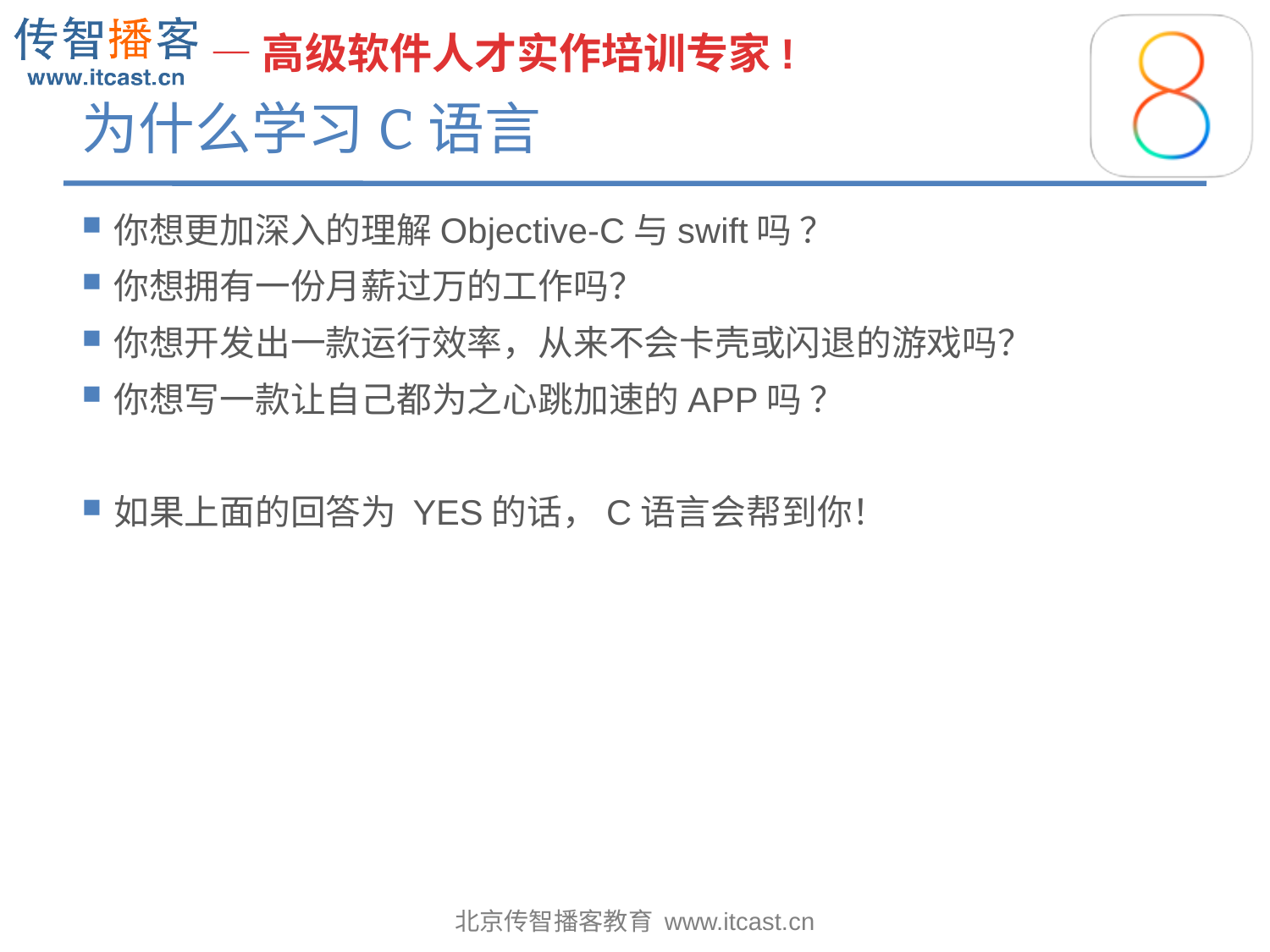

# 为什么学习C语言
你想更加深入的理解Objective-C与swift吗 ？
你想拥有一份月薪过万的工作吗？
你想开发出一款运行效率，从来不会卡壳或闪退的游戏吗？
你想写一款让自己都为之心跳加速的APP吗 ？

如果上面的回答为 YES的话，C语言会帮到你！